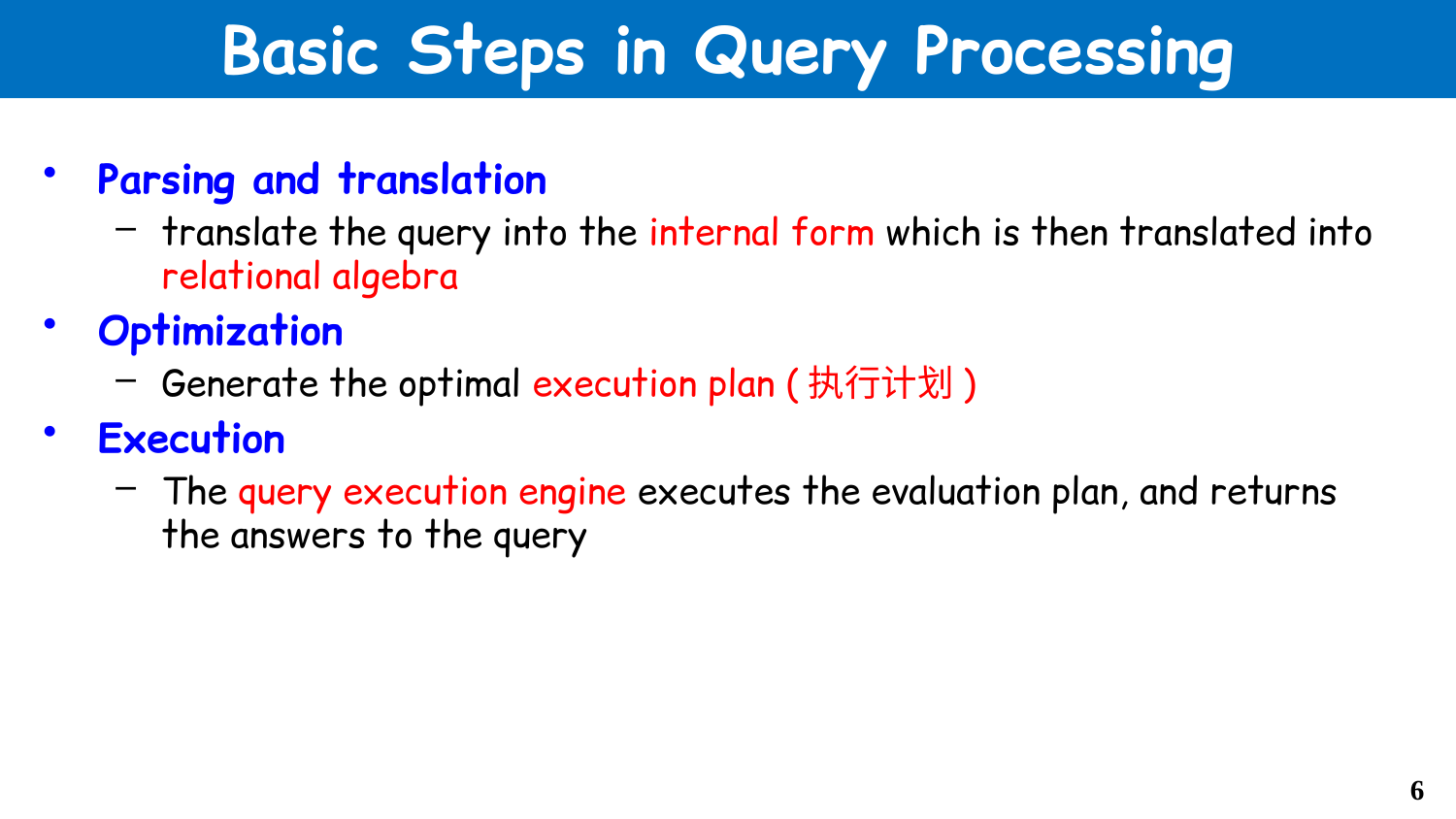

# Basic Steps in Query Processing
Parsing and translation
translate the query into the internal form which is then translated into relational algebra
Optimization
Generate the optimal execution plan (执行计划)
Execution
The query execution engine executes the evaluation plan, and returns the answers to the query